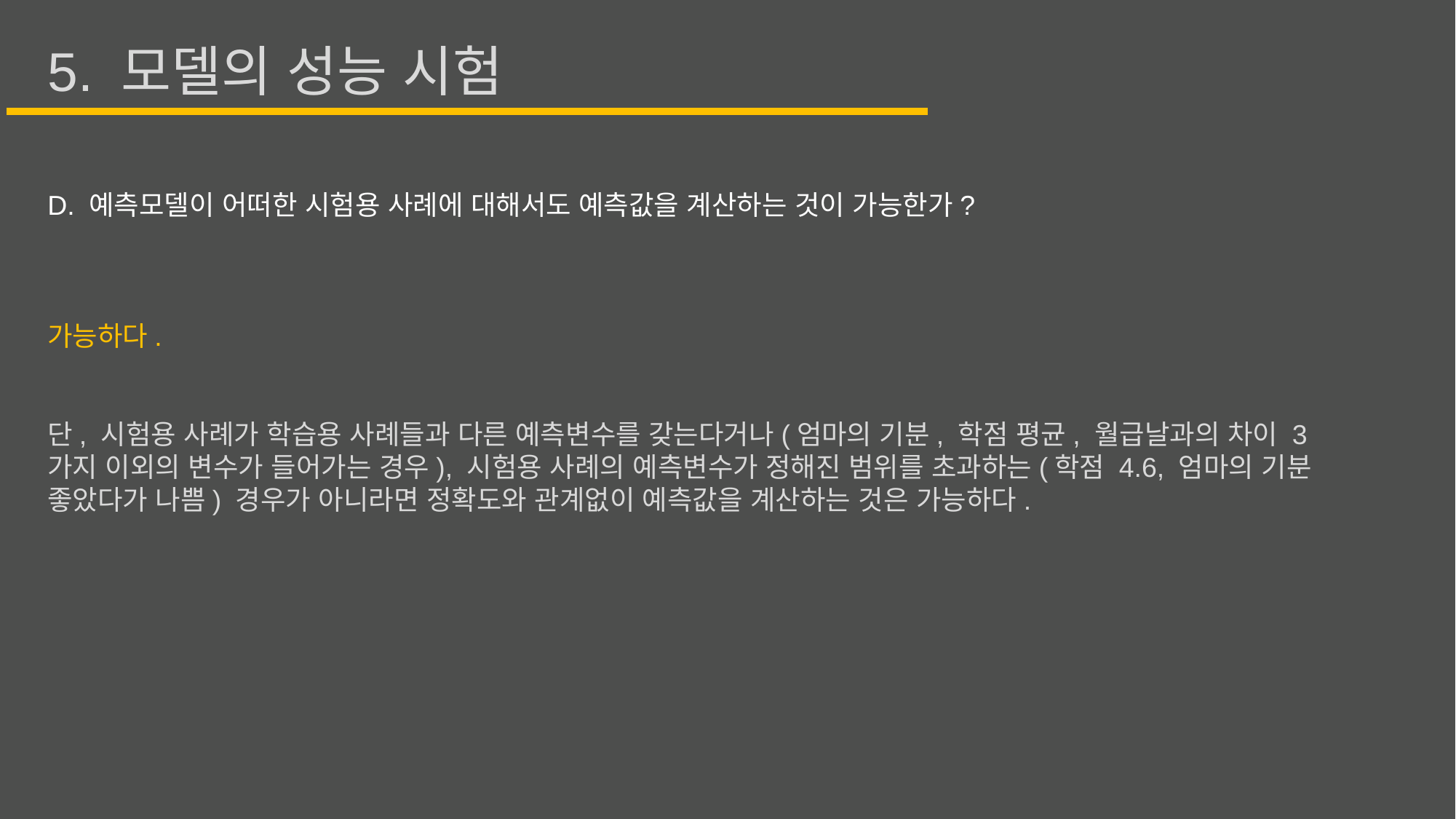

5. 모델의 성능 시험

D. 예측모델이 어떠한 시험용 사례에 대해서도 예측값을 계산하는 것이 가능한가?

가능하다.

단, 시험용 사례가 학습용 사례들과 다른 예측변수를 갖는다거나(엄마의 기분, 학점 평균, 월급날과의 차이 3가지 이외의 변수가 들어가는 경우), 시험용 사례의 예측변수가 정해진 범위를 초과하는(학점 4.6, 엄마의 기분 좋았다가 나쁨) 경우가 아니라면 정확도와 관계없이 예측값을 계산하는 것은 가능하다.